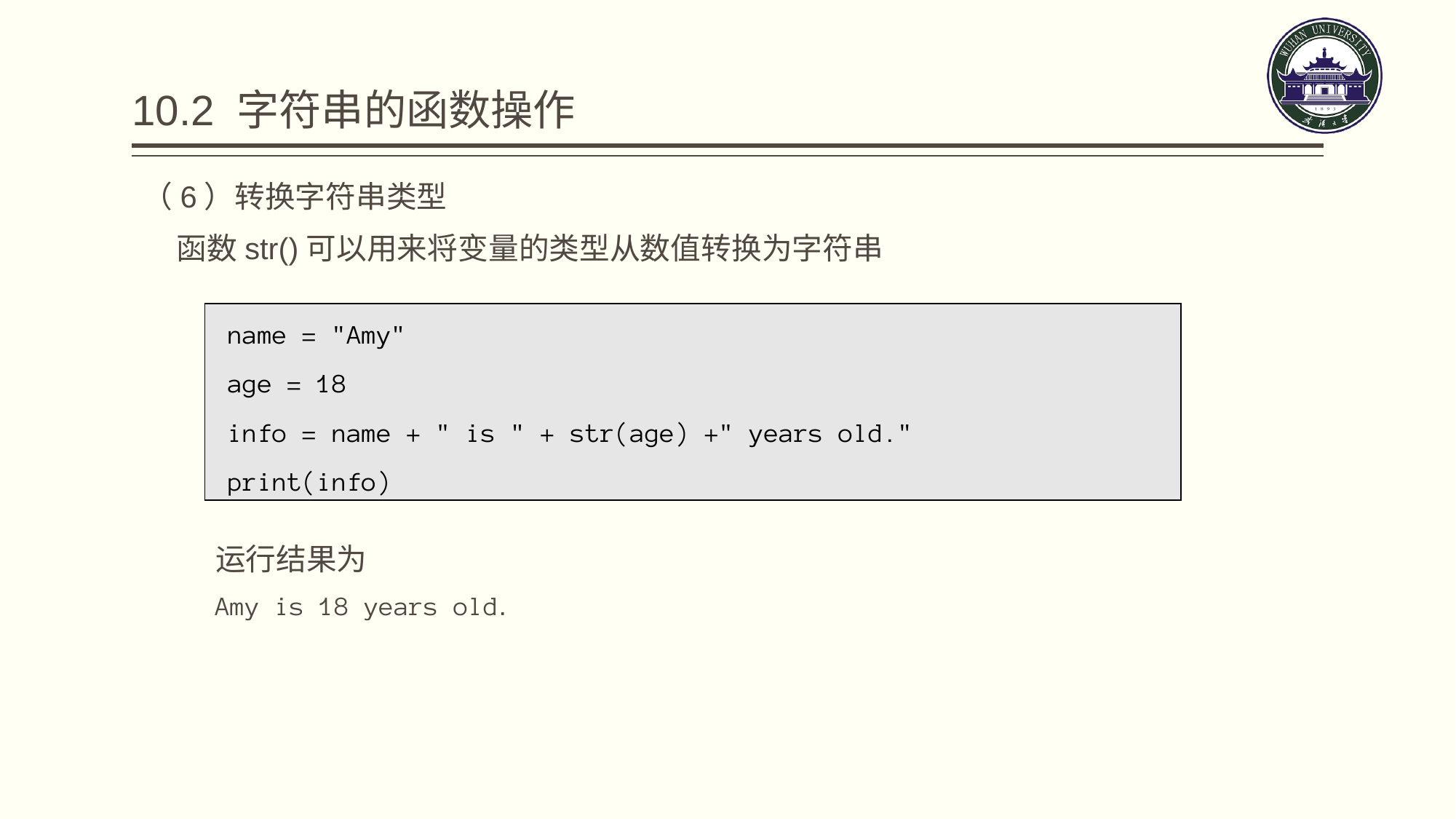

# 10.2 字符串的函数操作
（6）转换字符串类型
    函数str()可以用来将变量的类型从数值转换为字符串
| name = "Amy" |
| --- |
| age = 18 |
| info = name + " is " + str(age) +" years old." |
| print(info) |
运行结果为
Amy is 18 years old.